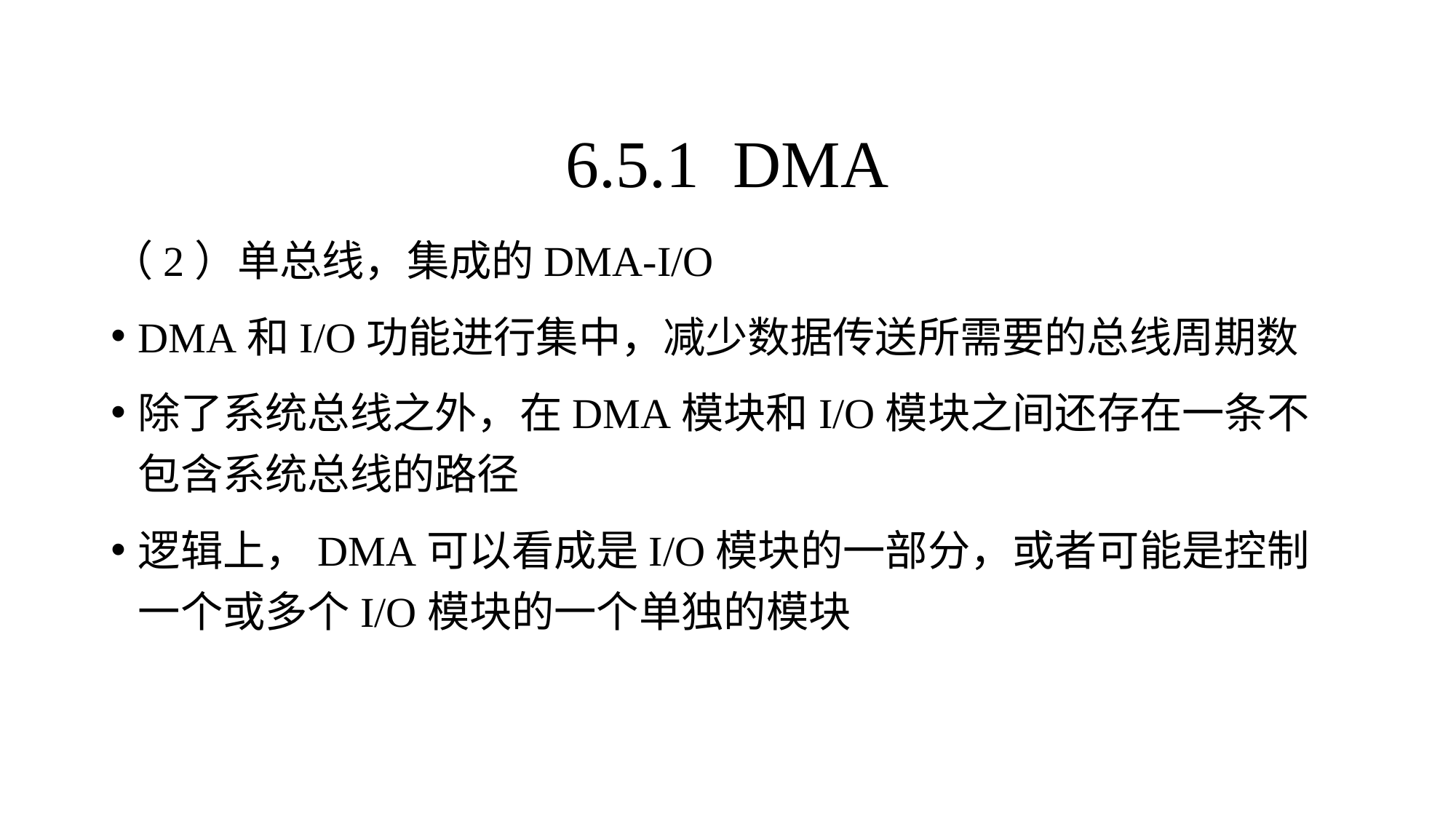

（2）单总线，集成的DMA-I/O
DMA和I/O功能进行集中，减少数据传送所需要的总线周期数
除了系统总线之外，在DMA模块和I/O模块之间还存在一条不包含系统总线的路径
逻辑上，DMA可以看成是I/O模块的一部分，或者可能是控制一个或多个I/O模块的一个单独的模块
6.5.1  DMA
3